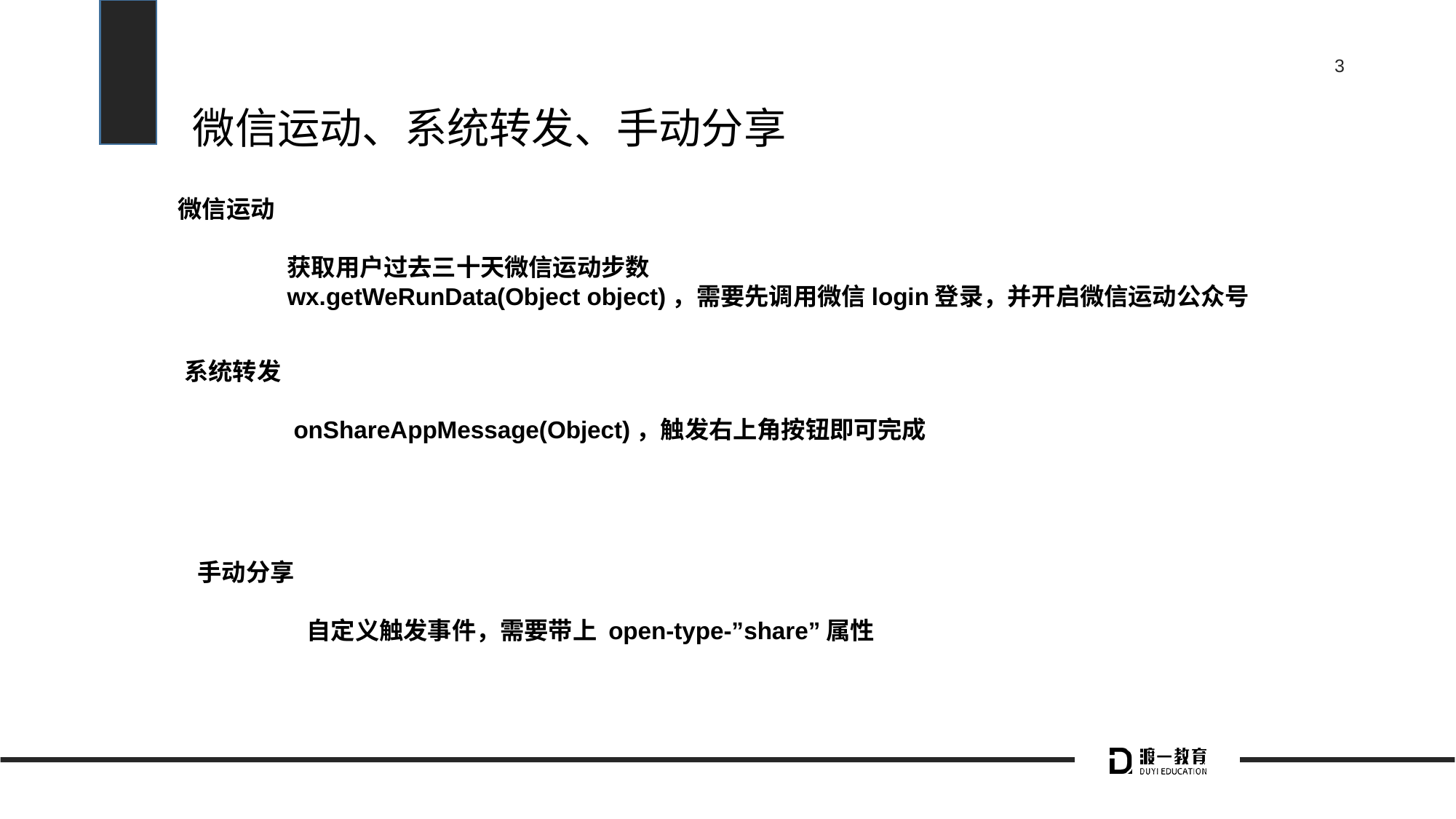

# 微信运动、系统转发、手动分享

微信运动

	获取用户过去三十天微信运动步数
wx.getWeRunData(Object object)，需要先调用微信login登录，并开启微信运动公众号

系统转发

	onShareAppMessage(Object)，触发右上角按钮即可完成
手动分享

	自定义触发事件，需要带上 open-type-”share”属性